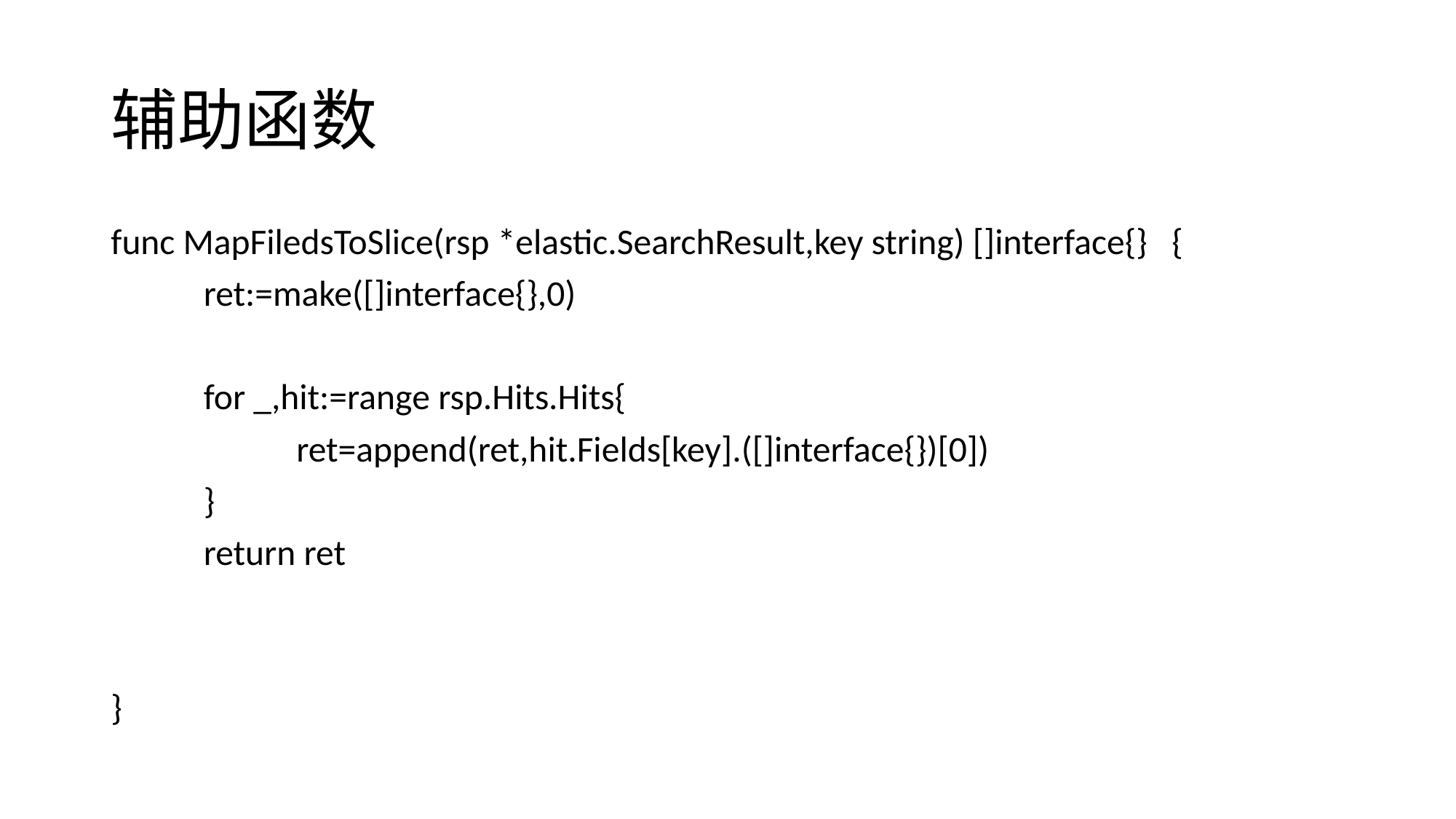

# 辅助函数
func MapFiledsToSlice(rsp *elastic.SearchResult,key string) []interface{}   {
	ret:=make([]interface{},0)

	for _,hit:=range rsp.Hits.Hits{
		ret=append(ret,hit.Fields[key].([]interface{})[0])
	}
	return ret

}